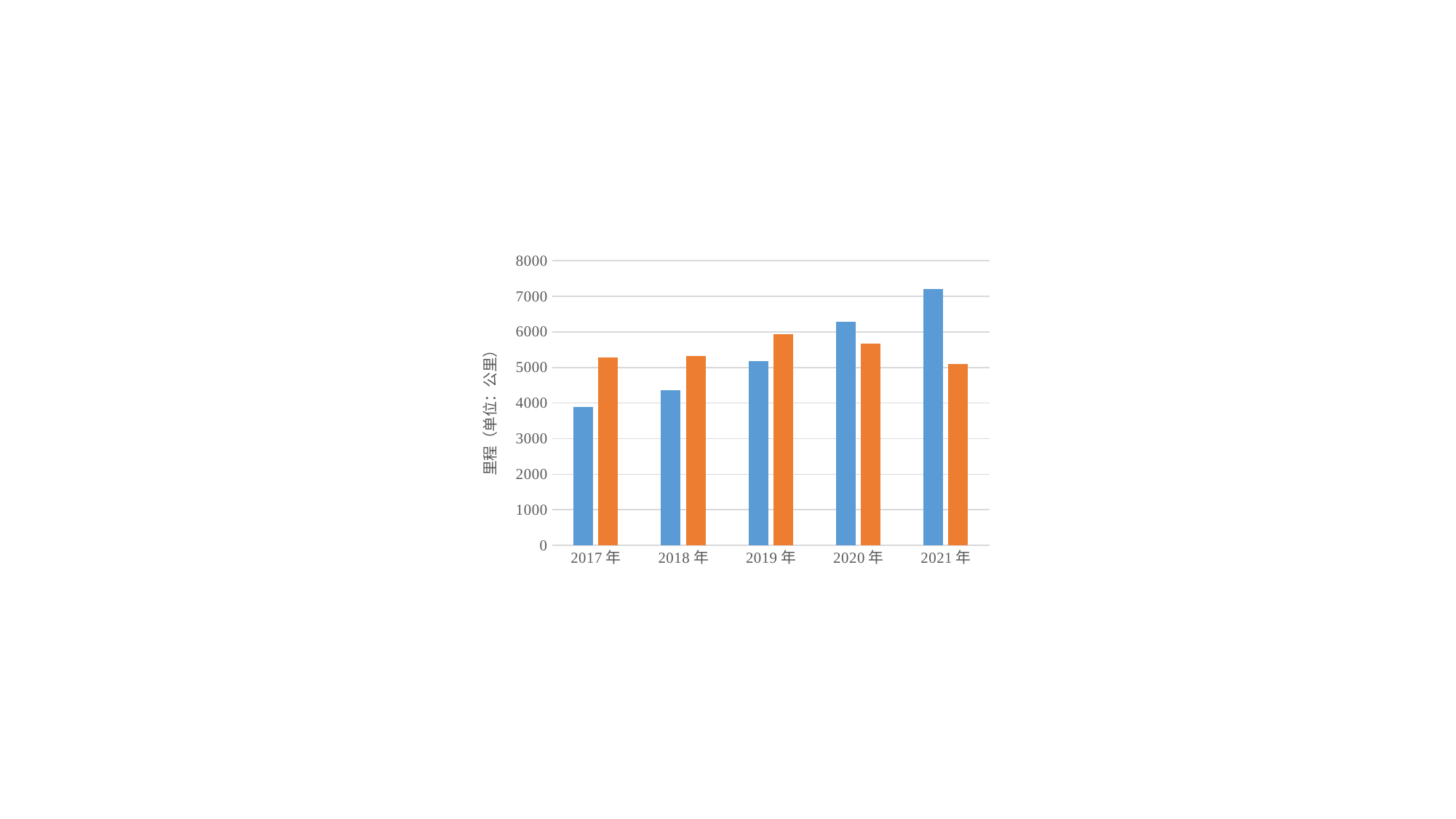

### Chart

| Category | 运营里程 | 在建里程 |
|---|---|---|
| 2017年 | 3884.0 | 5291.1 |
| 2018年 | 4354.3 | 5315.6 |
| 2019年 | 5180.6 | 5942.7 |
| 2020年 | 6280.8 | 5662.2 |
| 2021年 | 7209.7 | 5093.1 |